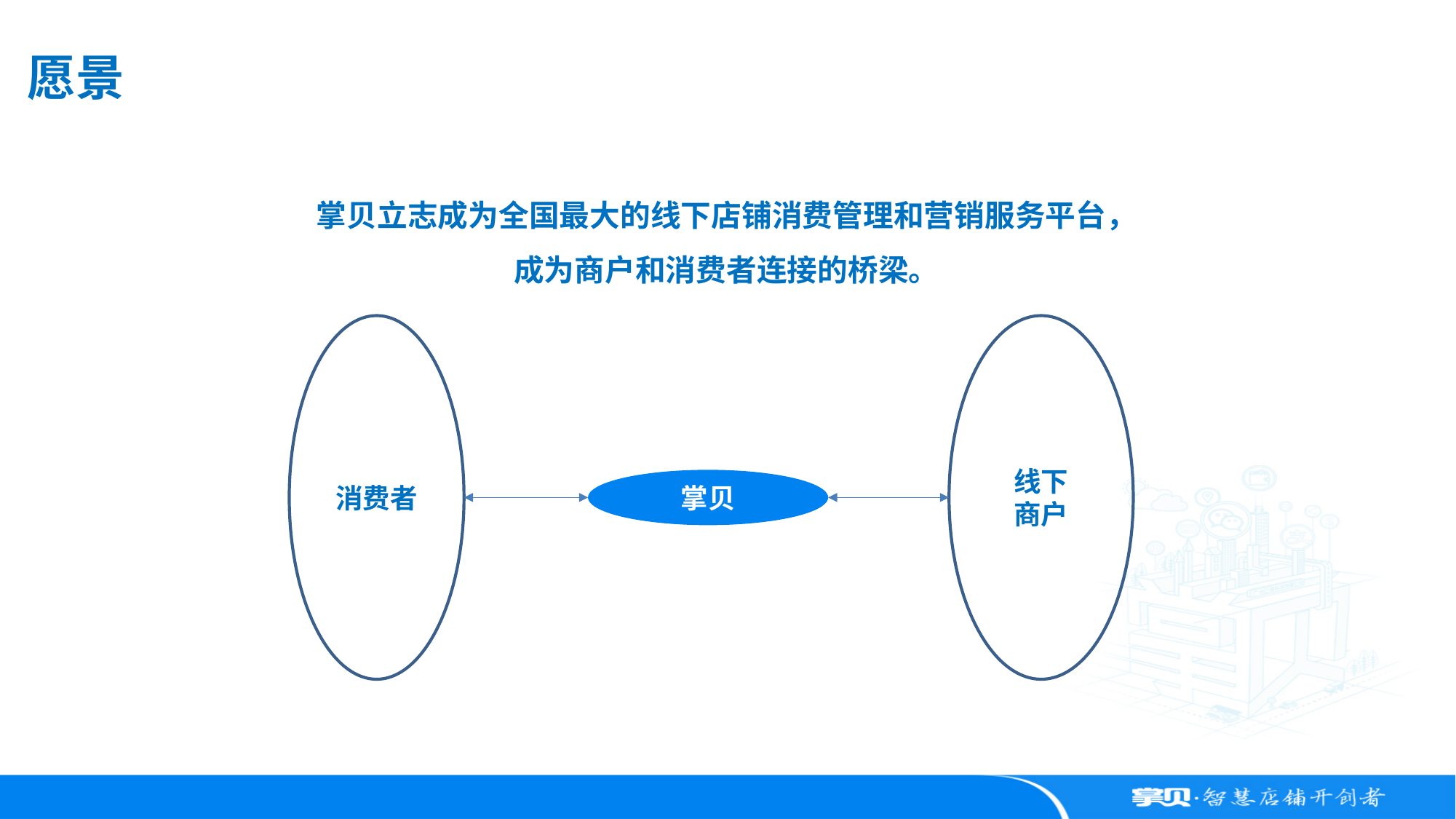

愿景
掌贝立志成为全国最大的线下店铺消费管理和营销服务平台，成为商户和消费者连接的桥梁。
消费者
线下
商户
掌贝